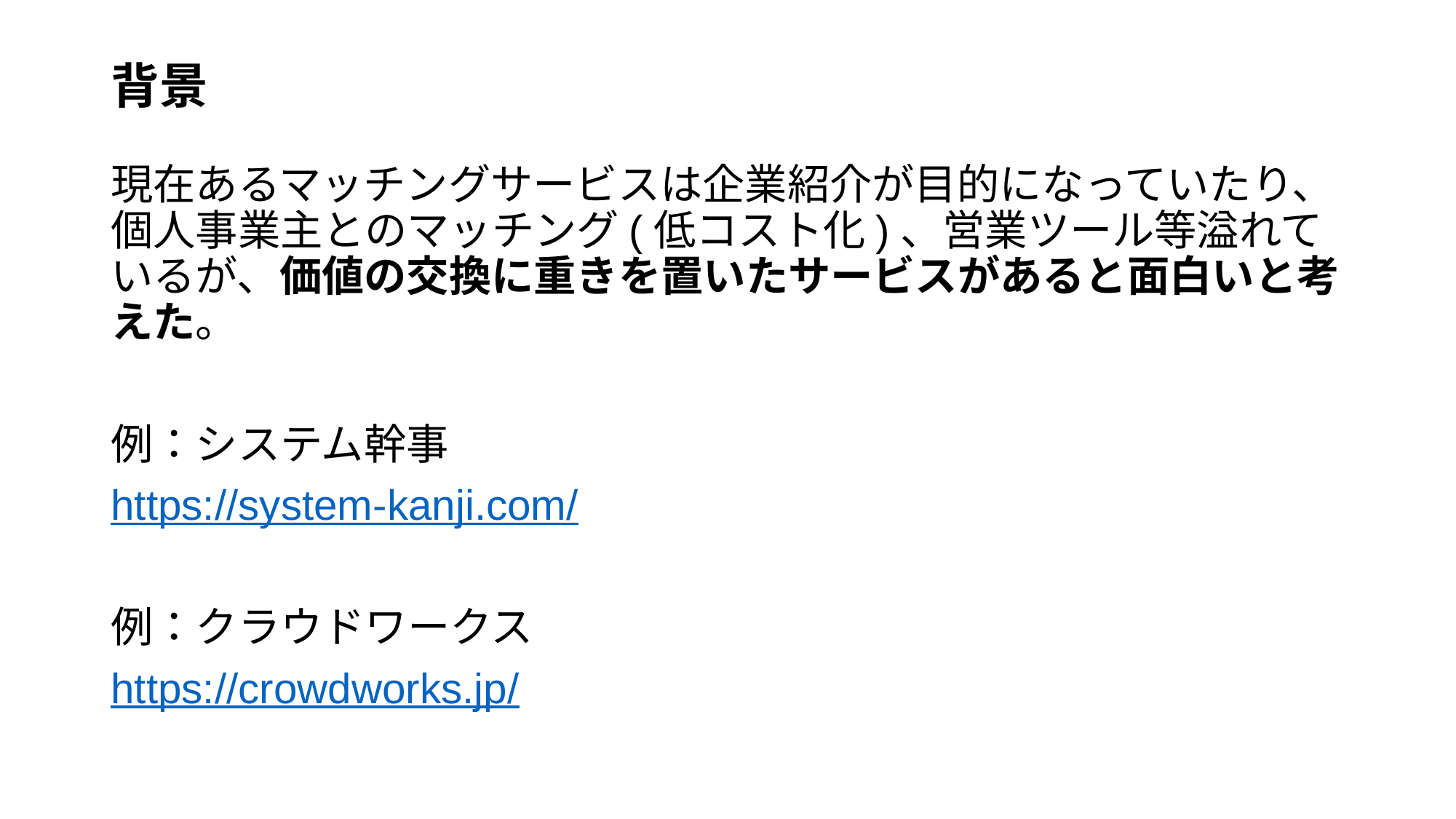

# 背景
現在あるマッチングサービスは企業紹介が目的になっていたり、個人事業主とのマッチング(低コスト化)、営業ツール等溢れているが、価値の交換に重きを置いたサービスがあると面白いと考えた。

例：システム幹事
https://system-kanji.com/

例：クラウドワークス
https://crowdworks.jp/